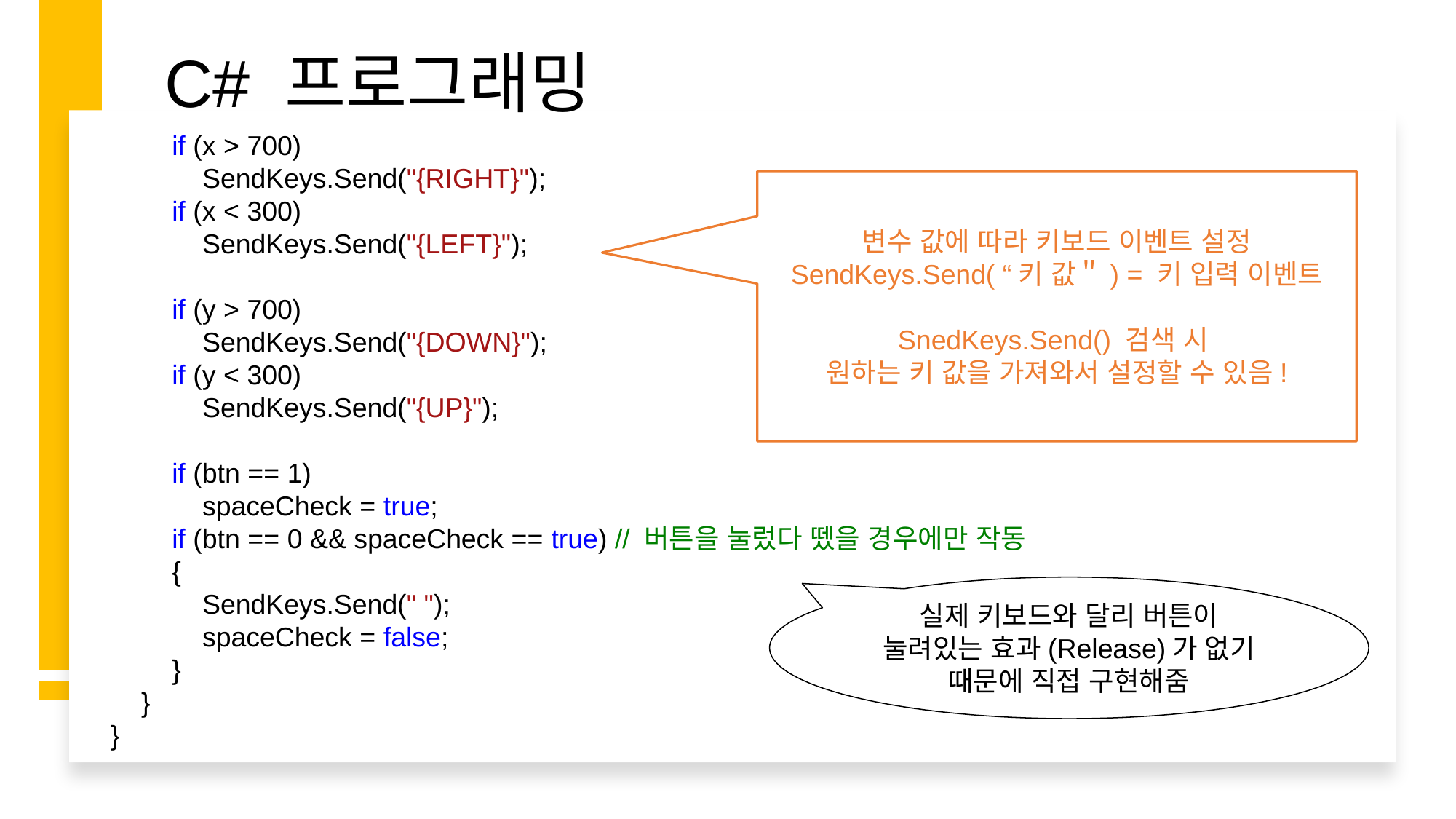

C# 프로그래밍

                if (x > 700)
                    SendKeys.Send("{RIGHT}");
                if (x < 300)
                    SendKeys.Send("{LEFT}");

                if (y > 700)
                    SendKeys.Send("{DOWN}");
                if (y < 300)
                    SendKeys.Send("{UP}");

                if (btn == 1)
                    spaceCheck = true;
                if (btn == 0 && spaceCheck == true) // 버튼을 눌렀다 뗐을 경우에만 작동
                {
                    SendKeys.Send(" ");
                    spaceCheck = false;
                }
            }
        }

변수 값에 따라 키보드 이벤트 설정
SendKeys.Send( “키 값＂) = 키 입력 이벤트

SnedKeys.Send() 검색 시
원하는 키 값을 가져와서 설정할 수 있음!

실제 키보드와 달리 버튼이 눌려있는 효과(Release)가 없기 때문에 직접 구현해줌